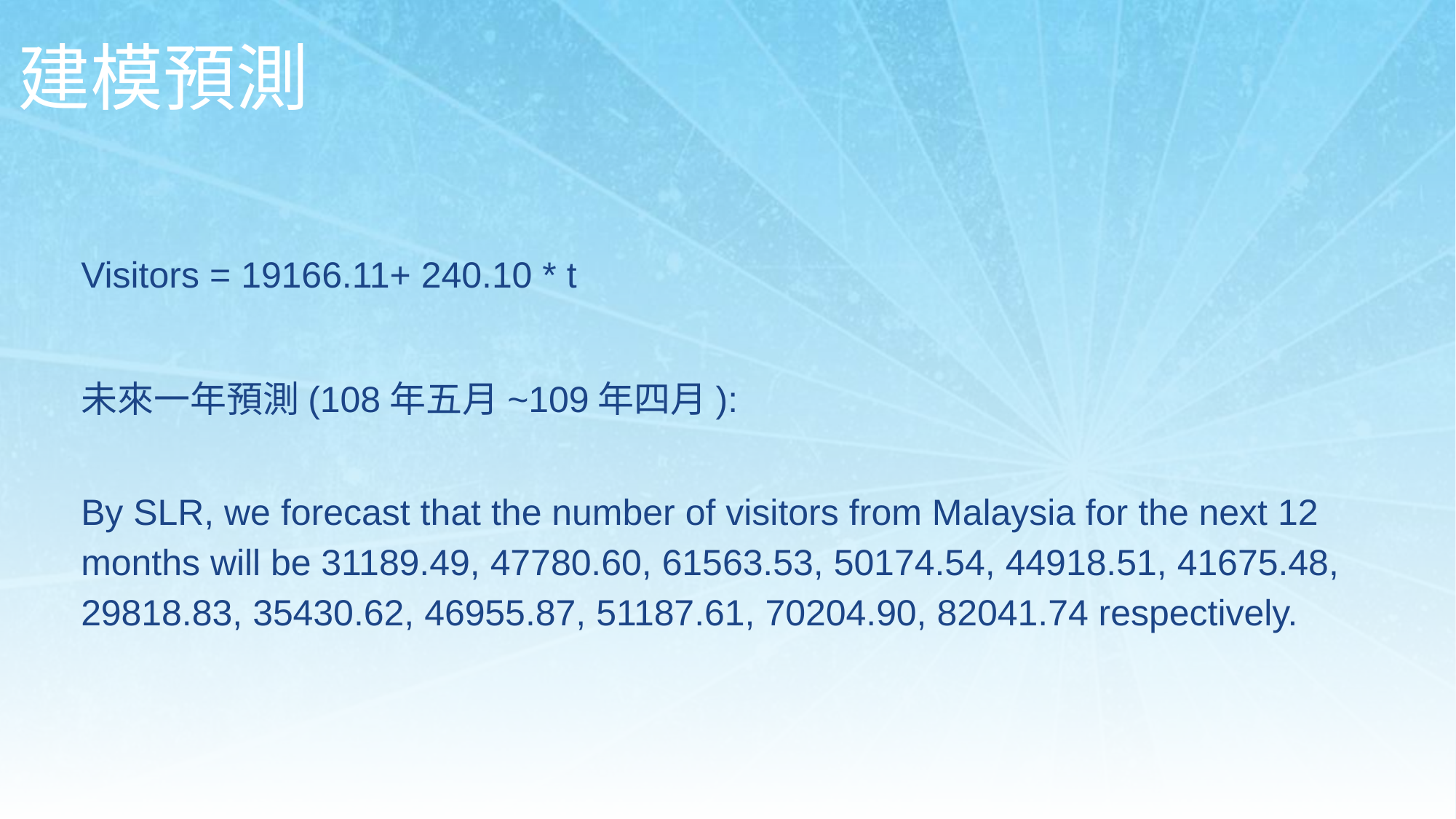

建模預測

Visitors = 19166.11+ 240.10 * t

未來一年預測(108年五月~109年四月):

By SLR, we forecast that the number of visitors from Malaysia for the next 12 months will be 31189.49, 47780.60, 61563.53, 50174.54, 44918.51, 41675.48, 29818.83, 35430.62, 46955.87, 51187.61, 70204.90, 82041.74 respectively.